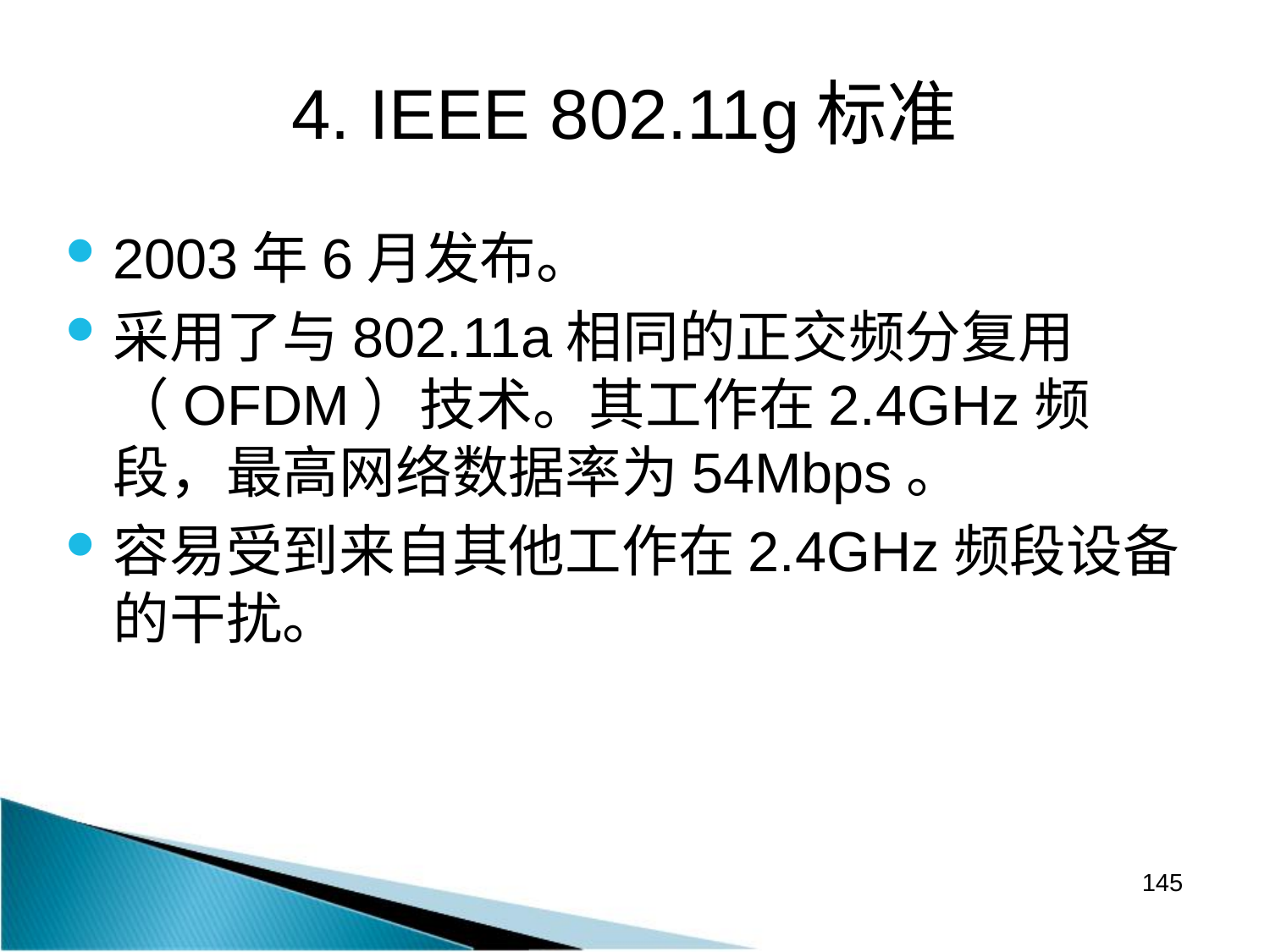

# 4. IEEE 802.11g标准
2003年6月发布。
采用了与802.11a相同的正交频分复用（OFDM）技术。其工作在2.4GHz频段，最高网络数据率为54Mbps。
容易受到来自其他工作在2.4GHz频段设备的干扰。
145